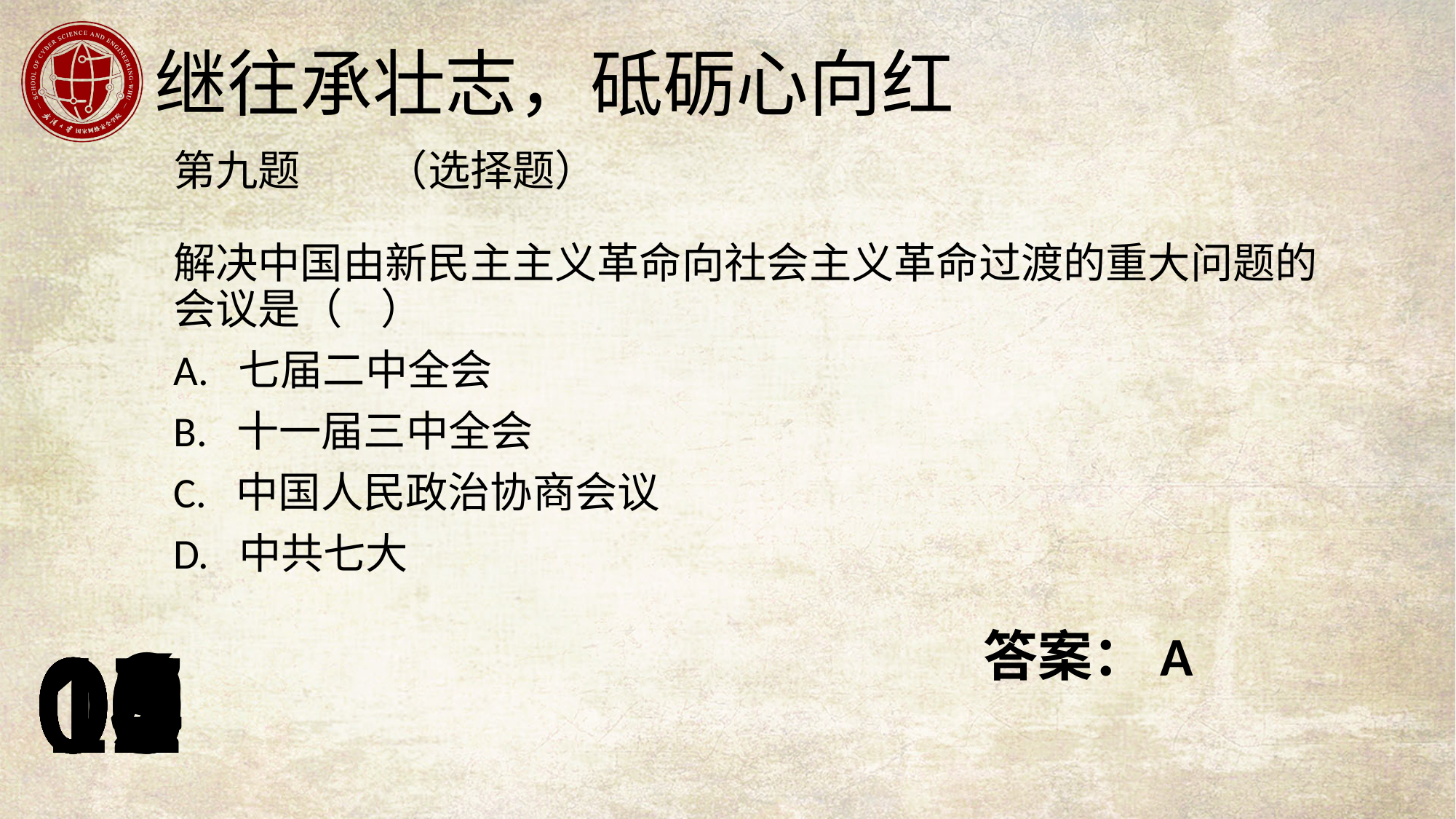

第九题         （选择题）
解决中国由新民主主义革命向社会主义革命过渡的重大问题的会议是（    ）
A.  七届二中全会
B.  十一届三中全会
C.  中国人民政治协商会议
D.  中共七大
答案：A